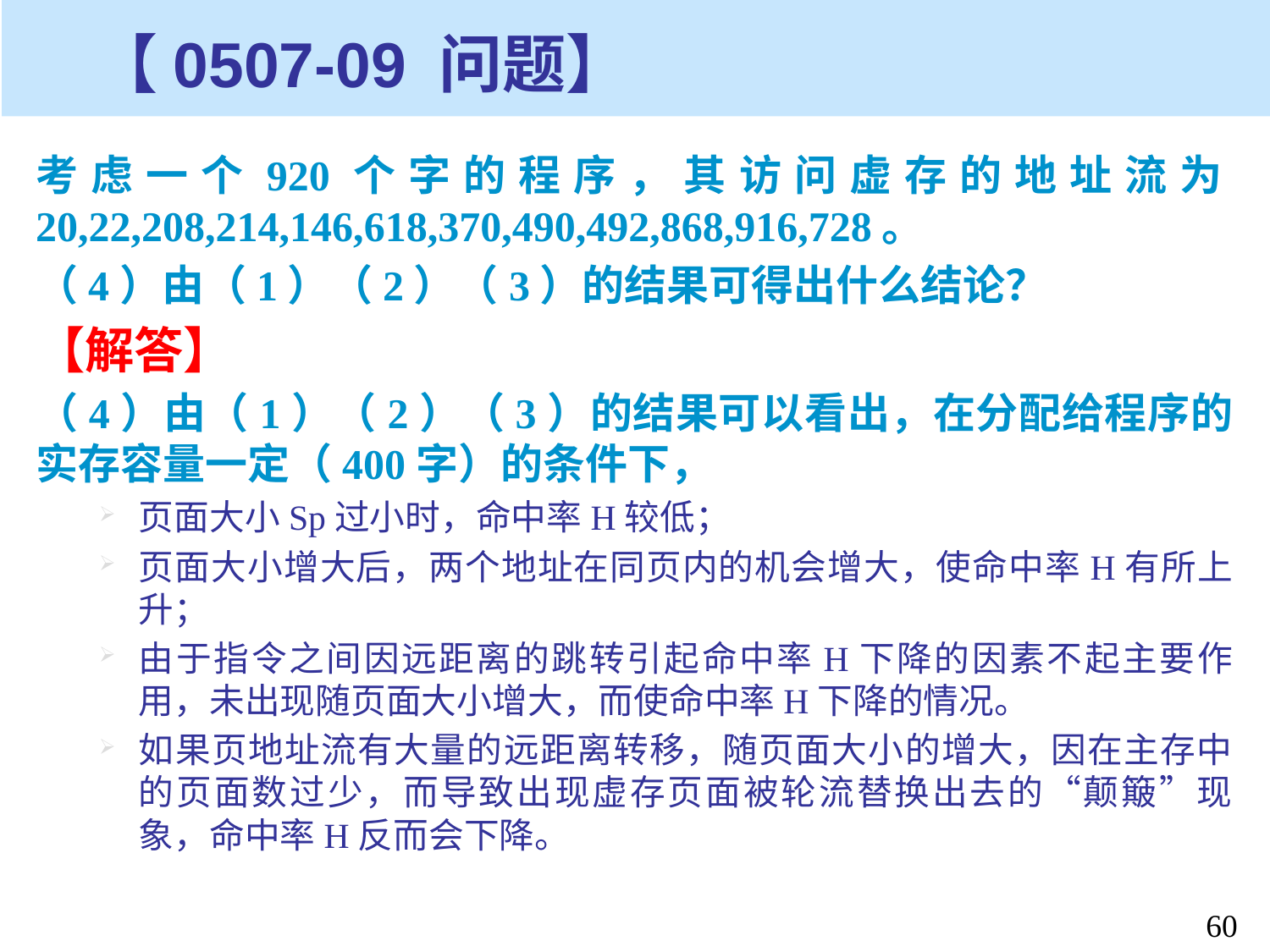

# 【0507-09 问题】
考虑一个920个字的程序，其访问虚存的地址流为20,22,208,214,146,618,370,490,492,868,916,728。
（4）由（1）（2）（3）的结果可得出什么结论？
【解答】
（4）由（1）（2）（3）的结果可以看出，在分配给程序的实存容量一定（400字）的条件下，
页面大小Sp过小时，命中率H较低；
页面大小增大后，两个地址在同页内的机会增大，使命中率H有所上升；
由于指令之间因远距离的跳转引起命中率H下降的因素不起主要作用，未出现随页面大小增大，而使命中率H下降的情况。
如果页地址流有大量的远距离转移，随页面大小的增大，因在主存中的页面数过少，而导致出现虚存页面被轮流替换出去的“颠簸”现象，命中率H反而会下降。